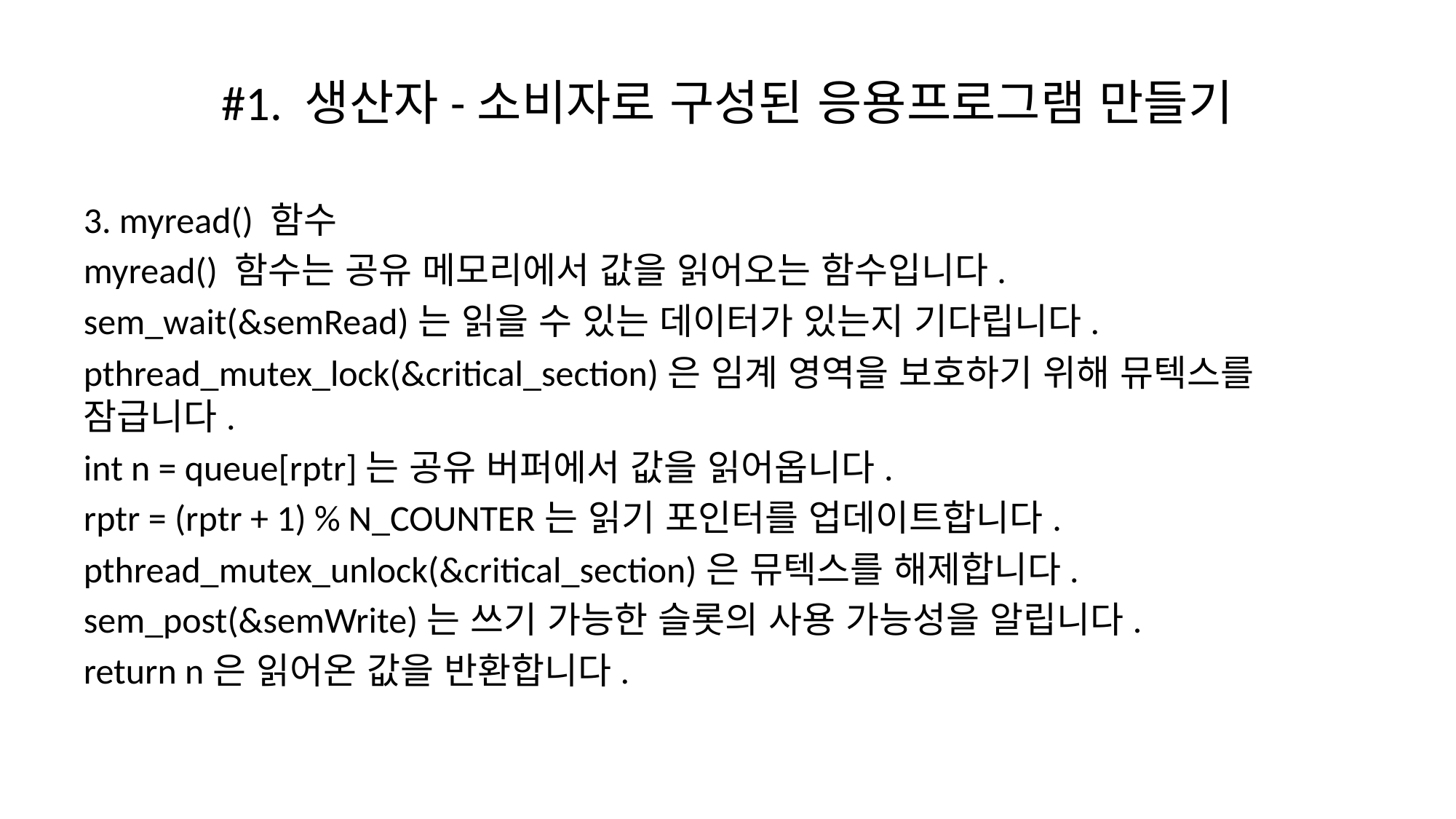

# #1. 생산자-소비자로 구성된 응용프로그램 만들기
3. myread() 함수
myread() 함수는 공유 메모리에서 값을 읽어오는 함수입니다.
sem_wait(&semRead)는 읽을 수 있는 데이터가 있는지 기다립니다.
pthread_mutex_lock(&critical_section)은 임계 영역을 보호하기 위해 뮤텍스를 잠급니다.
int n = queue[rptr]는 공유 버퍼에서 값을 읽어옵니다.
rptr = (rptr + 1) % N_COUNTER는 읽기 포인터를 업데이트합니다.
pthread_mutex_unlock(&critical_section)은 뮤텍스를 해제합니다.
sem_post(&semWrite)는 쓰기 가능한 슬롯의 사용 가능성을 알립니다.
return n은 읽어온 값을 반환합니다.